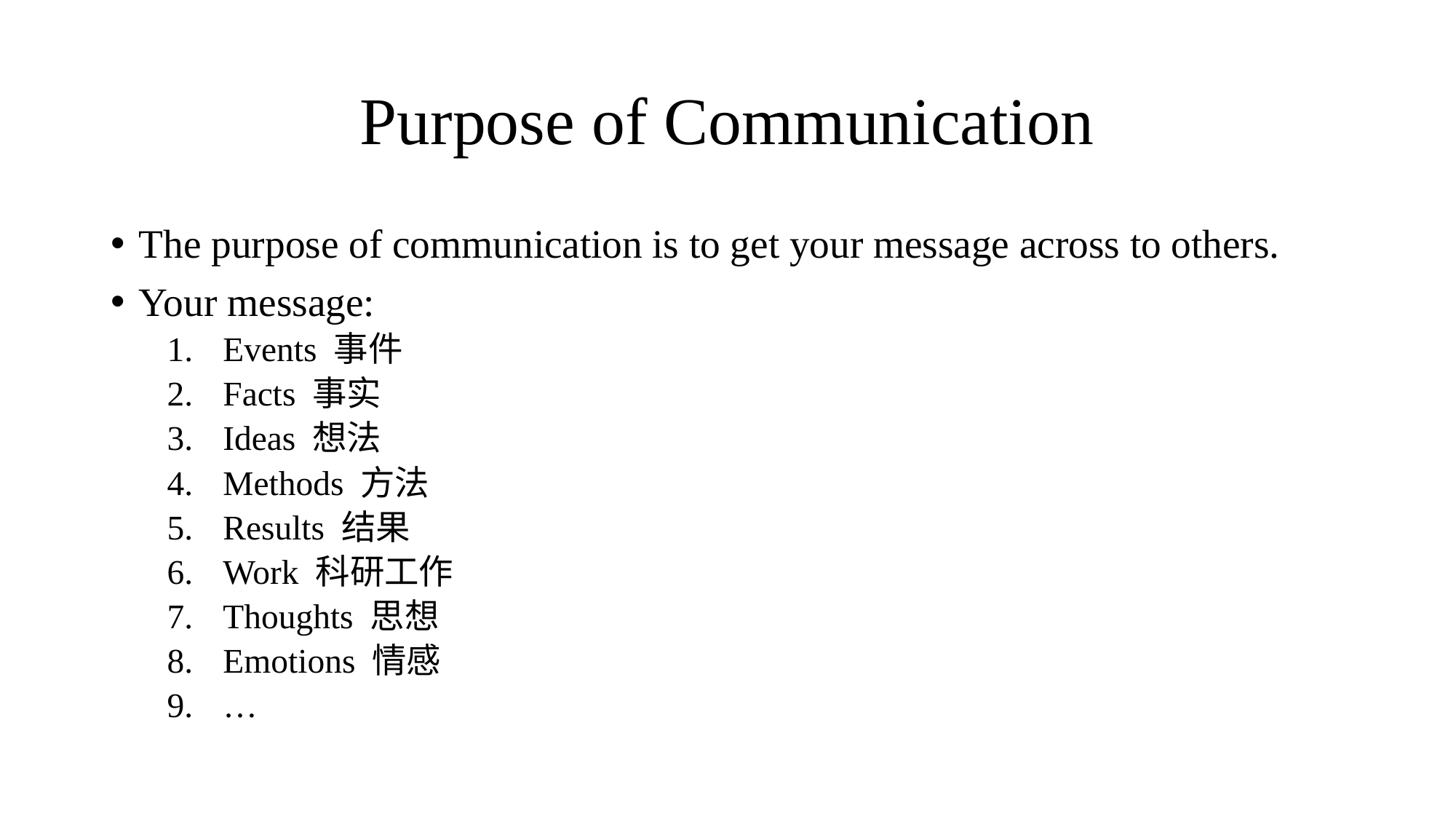

# Purpose of Communication
The purpose of communication is to get your message across to others.
Your message:
Events 事件
Facts 事实
Ideas 想法
Methods 方法
Results 结果
Work 科研工作
Thoughts 思想
Emotions 情感
…